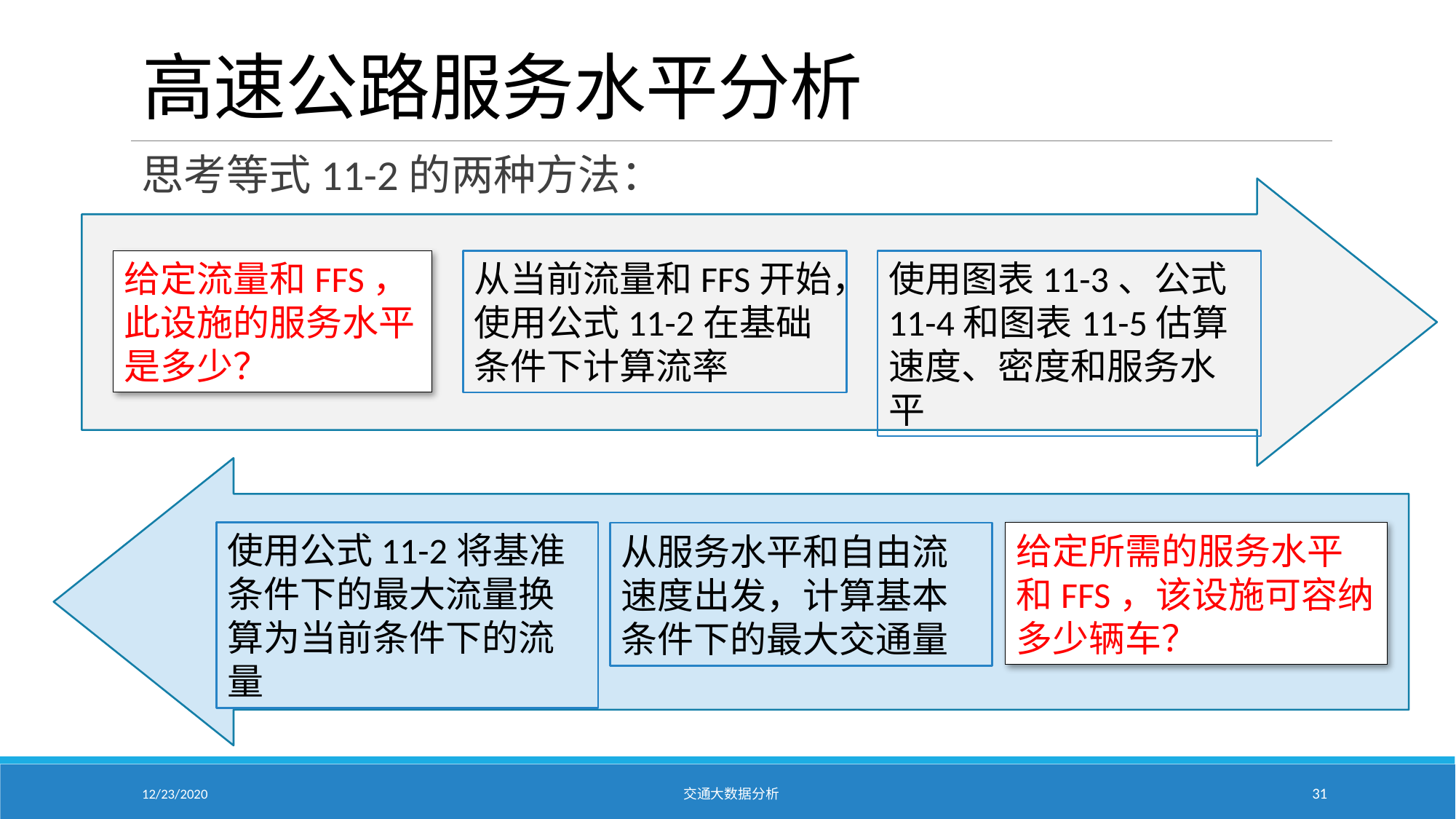

# 高速公路服务水平分析
思考等式11-2的两种方法：

给定流量和FFS，此设施的服务水平是多少？
从当前流量和FFS开始，使用公式11-2在基础条件下计算流率
使用图表11-3、公式11-4和图表11-5估算速度、密度和服务水平

使用公式11-2将基准条件下的最大流量换算为当前条件下的流量
从服务水平和自由流速度出发，计算基本条件下的最大交通量
给定所需的服务水平和FFS，该设施可容纳多少辆车？
12/23/2020
交通大数据分析
31